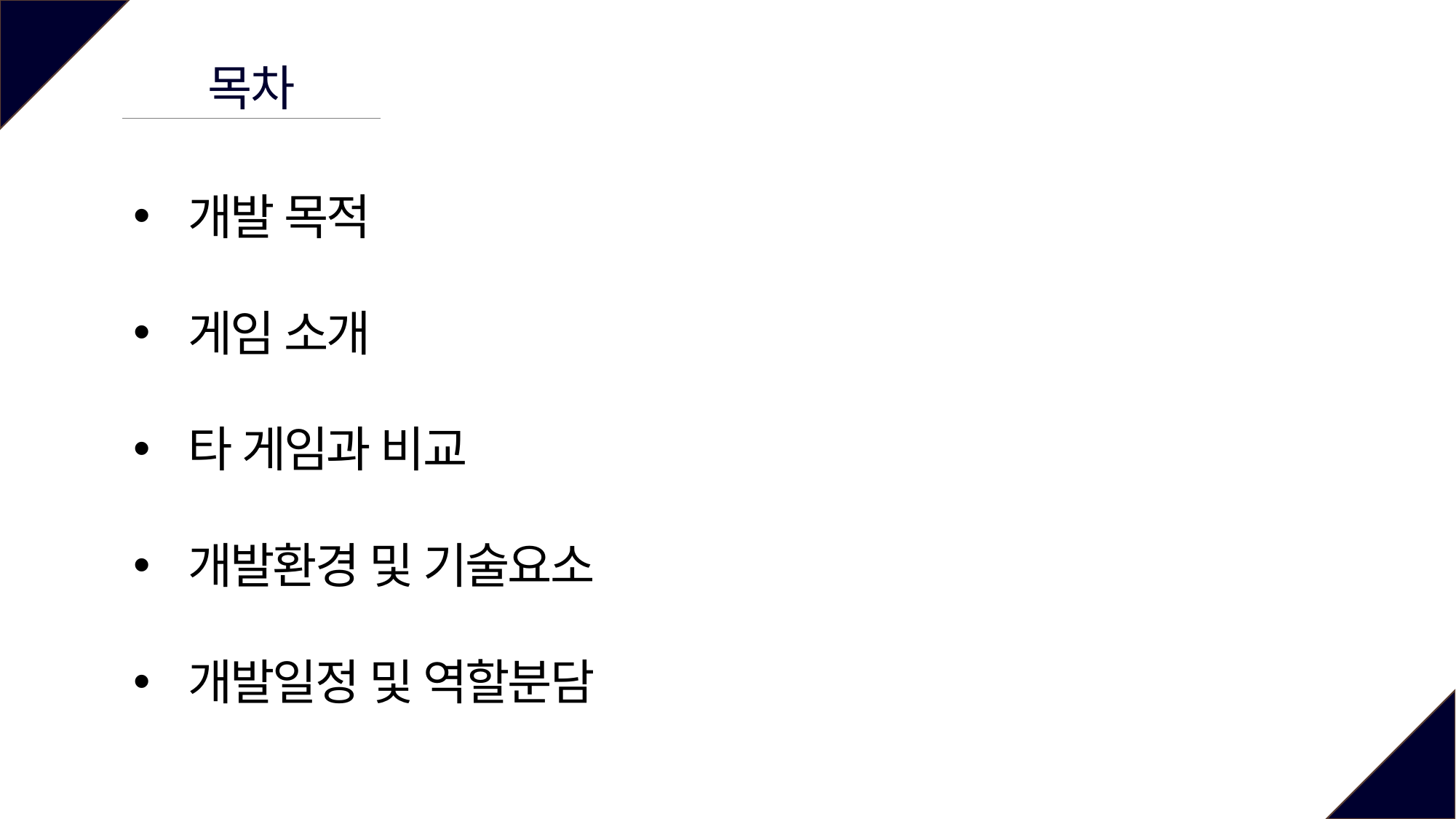

목차
개발 목적

게임 소개

타 게임과 비교

개발환경 및 기술요소

개발일정 및 역할분담